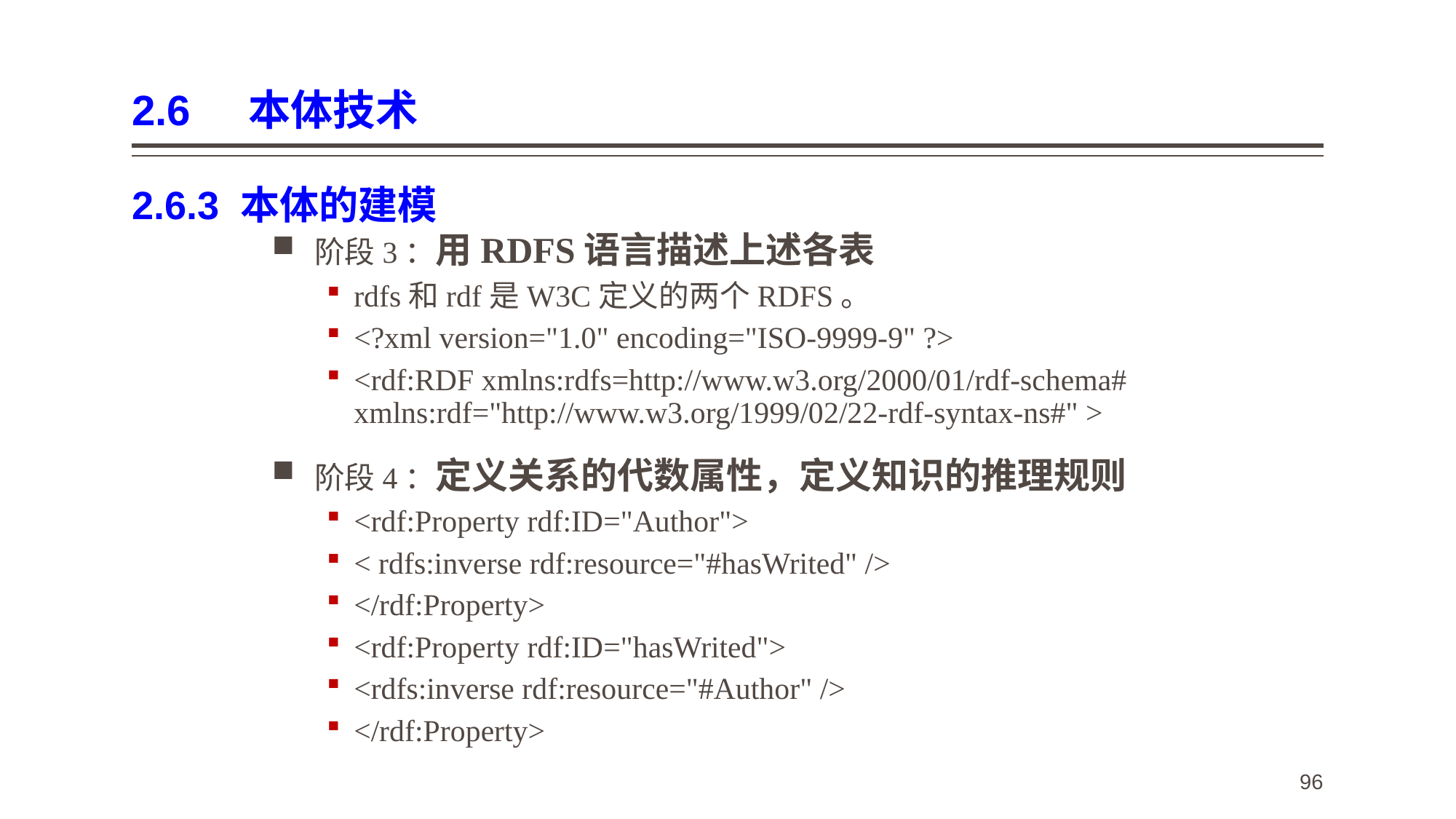

# 2.6    本体技术
2.6.3 本体的建模
阶段3：用RDFS语言描述上述各表
rdfs和rdf是W3C定义的两个RDFS。
<?xml version="1.0" encoding="ISO-9999-9" ?>
<rdf:RDF xmlns:rdfs=http://www.w3.org/2000/01/rdf-schema# xmlns:rdf="http://www.w3.org/1999/02/22-rdf-syntax-ns#" >
阶段4：定义关系的代数属性，定义知识的推理规则
<rdf:Property rdf:ID="Author">
< rdfs:inverse rdf:resource="#hasWrited" />
</rdf:Property>
<rdf:Property rdf:ID="hasWrited">
<rdfs:inverse rdf:resource="#Author" />
</rdf:Property>
96